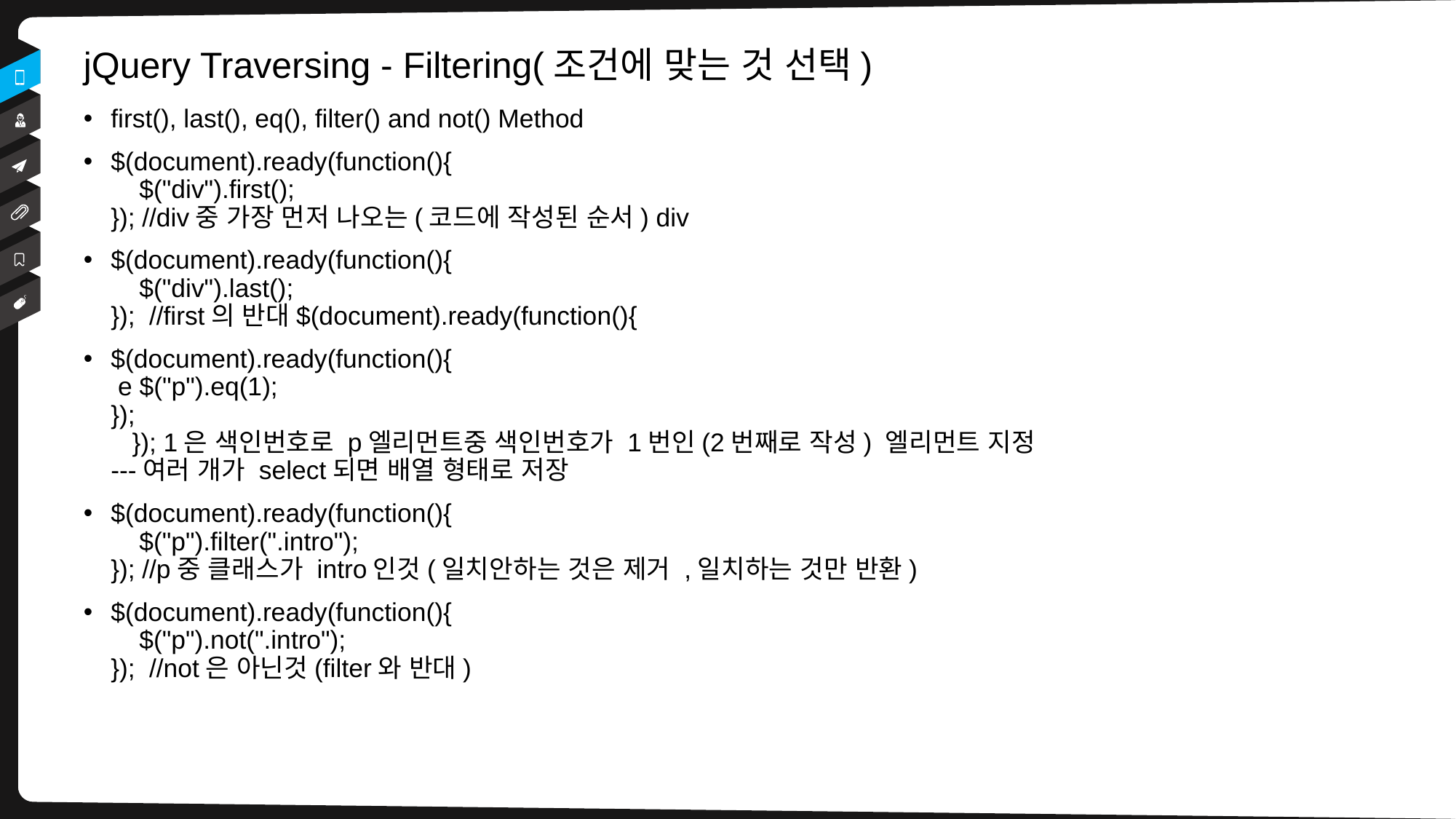

# jQuery Traversing - Filtering(조건에 맞는 것 선택)
first(), last(), eq(), filter() and not() Method
$(document).ready(function(){
    $("div").first();
}); //div중 가장 먼저 나오는(코드에 작성된 순서) div
$(document).ready(function(){
    $("div").last();
});  //first의 반대$(document).ready(function(){
$(document).ready(function(){
 e $("p").eq(1);
});
   }); 1은 색인번호로 p엘리먼트중 색인번호가 1번인(2번째로 작성) 엘리먼트 지정
---여러 개가 select되면 배열 형태로 저장
$(document).ready(function(){
    $("p").filter(".intro");
}); //p중 클래스가 intro인것(일치안하는 것은 제거 ,일치하는 것만 반환)
$(document).ready(function(){
    $("p").not(".intro");
});  //not은 아닌것(filter와 반대)